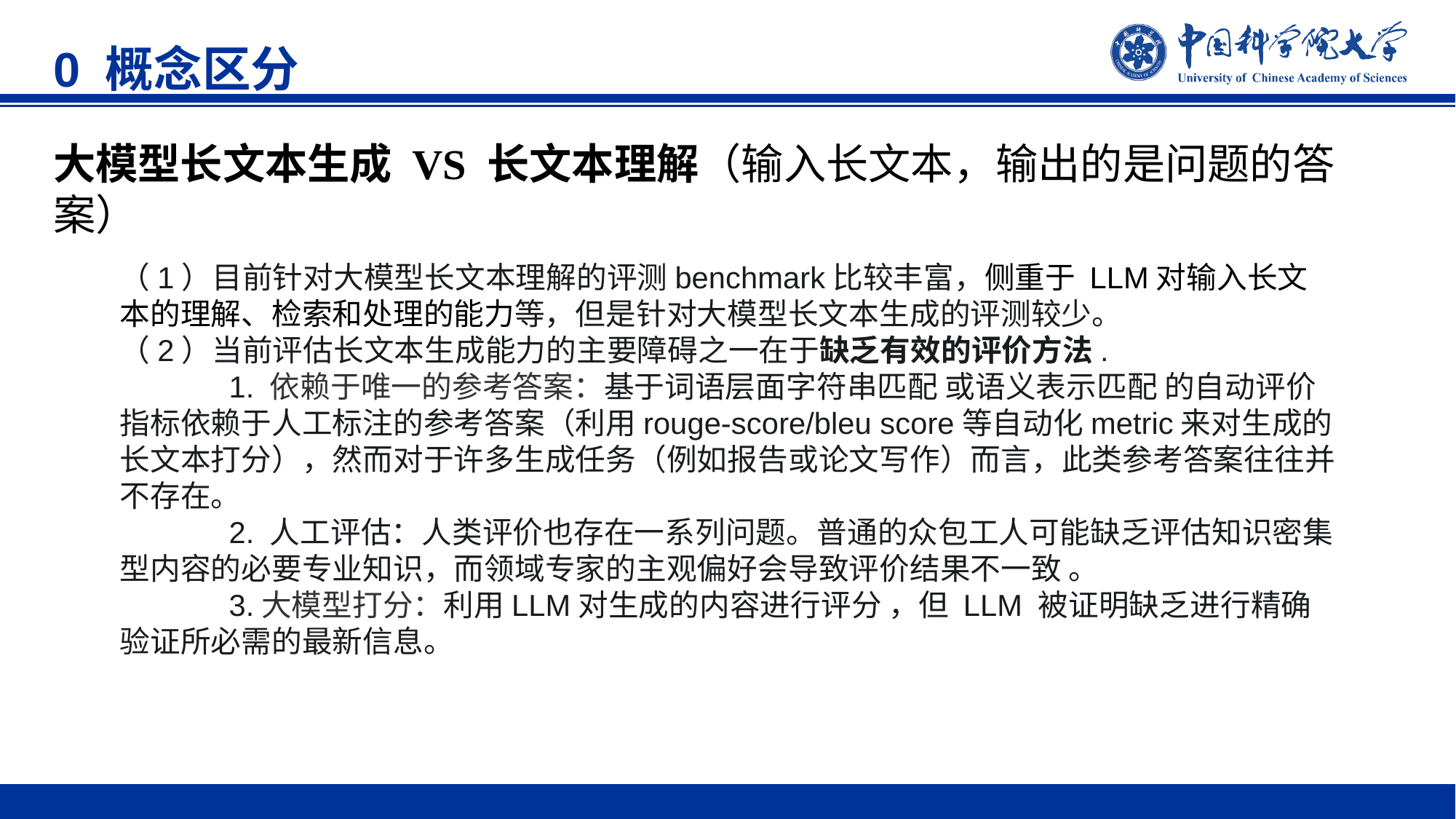

0 概念区分
大模型长文本生成 VS 长文本理解（输入长文本，输出的是问题的答案）
（1）目前针对大模型长文本理解的评测benchmark比较丰富，侧重于 LLM对输入长文本的理解、检索和处理的能力等，但是针对大模型长文本生成的评测较少。
（2）当前评估长文本生成能力的主要障碍之一在于缺乏有效的评价方法.
	1. 依赖于唯一的参考答案：基于词语层面字符串匹配 或语义表示匹配 的自动评价指标依赖于人工标注的参考答案（利用rouge-score/bleu score等自动化metric来对生成的长文本打分），然而对于许多生成任务（例如报告或论文写作）而言，此类参考答案往往并不存在。
	2. 人工评估：人类评价也存在一系列问题。普通的众包工人可能缺乏评估知识密集型内容的必要专业知识，而领域专家的主观偏好会导致评价结果不一致 。
	3.大模型打分：利用LLM对生成的内容进行评分 ，但 LLM 被证明缺乏进行精确验证所必需的最新信息。

3